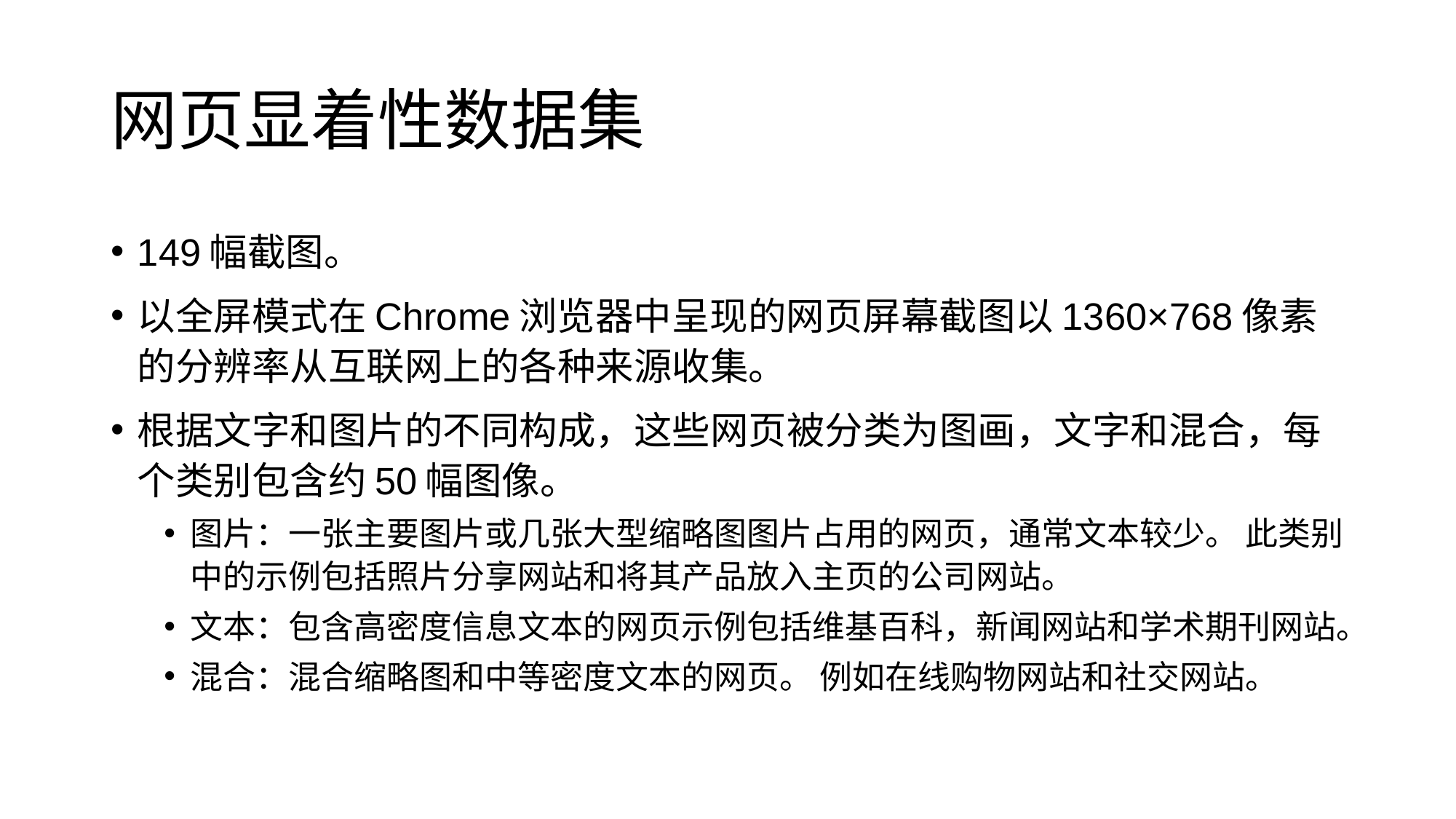

# 网页显着性数据集
149幅截图。
以全屏模式在Chrome浏览器中呈现的网页屏幕截图以1360×768像素的分辨率从互联网上的各种来源收集。
根据文字和图片的不同构成，这些网页被分类为图画，文字和混合，每个类别包含约50幅图像。
图片：一张主要图片或几张大型缩略图图片占用的网页，通常文本较少。 此类别中的示例包括照片分享网站和将其产品放入主页的公司网站。
文本：包含高密度信息文本的网页示例包括维基百科，新闻网站和学术期刊网站。
混合：混合缩略图和中等密度文本的网页。 例如在线购物网站和社交网站。